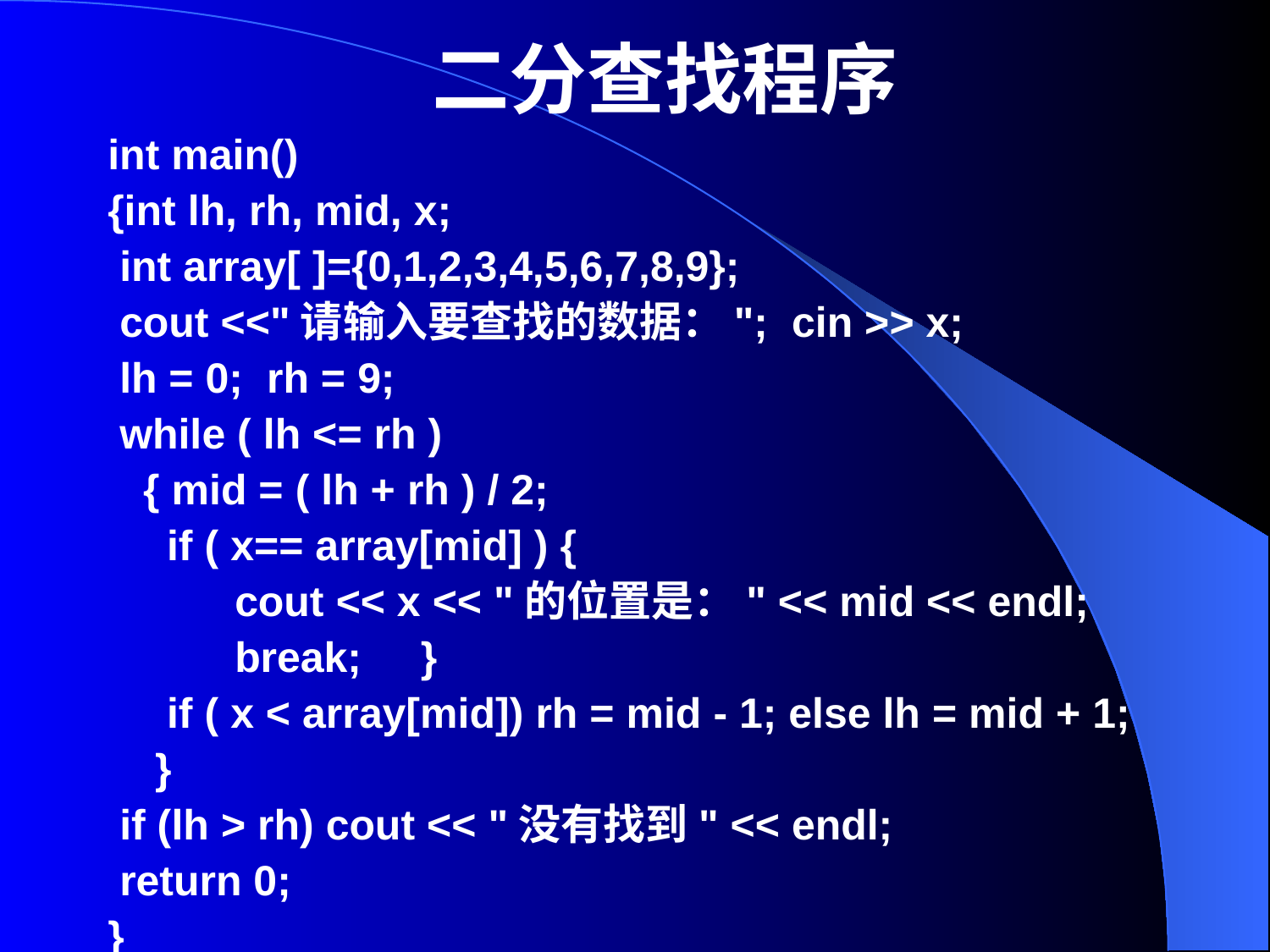

# 二分查找程序
int main()
{int lh, rh, mid, x;
 int array[ ]={0,1,2,3,4,5,6,7,8,9};
 cout <<"请输入要查找的数据：";  cin >> x;
 lh = 0;  rh = 9;
 while ( lh <= rh )
   { mid = ( lh + rh ) / 2;
     if ( x== array[mid] ) {
	cout << x << "的位置是：" << mid << endl;
	break;     }
     if ( x < array[mid]) rh = mid - 1; else lh = mid + 1;
    }
 if (lh > rh) cout << "没有找到" << endl;
 return 0;
}